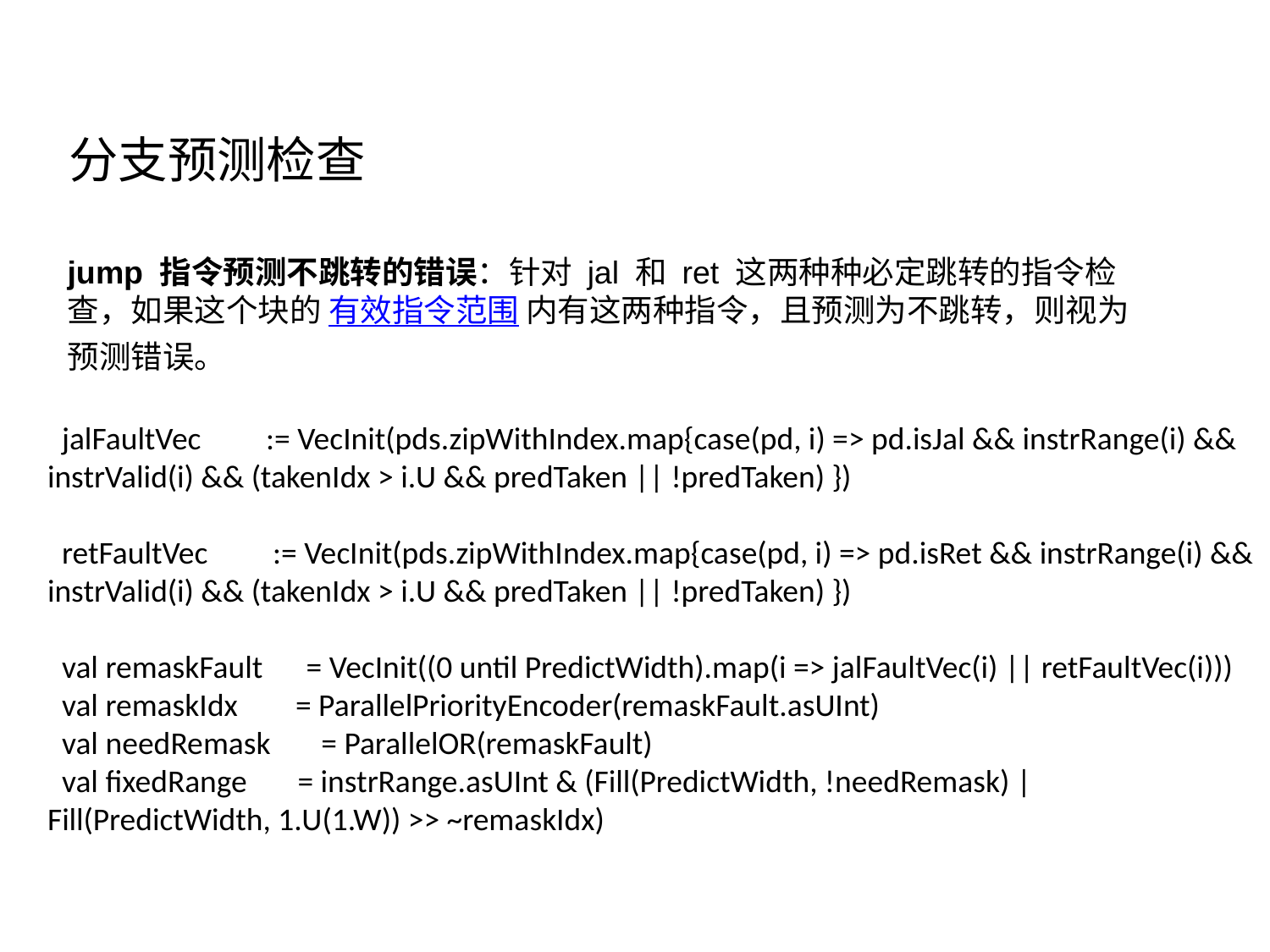

分支预测检查
jump 指令预测不跳转的错误：针对 jal 和 ret 这两种种必定跳转的指令检查，如果这个块的 有效指令范围 内有这两种指令，且预测为不跳转，则视为预测错误。

  jalFaultVec         := VecInit(pds.zipWithIndex.map{case(pd, i) => pd.isJal && instrRange(i) && instrValid(i) && (takenIdx > i.U && predTaken || !predTaken) })

  retFaultVec         := VecInit(pds.zipWithIndex.map{case(pd, i) => pd.isRet && instrRange(i) && instrValid(i) && (takenIdx > i.U && predTaken || !predTaken) })

  val remaskFault      = VecInit((0 until PredictWidth).map(i => jalFaultVec(i) || retFaultVec(i)))
  val remaskIdx        = ParallelPriorityEncoder(remaskFault.asUInt)
  val needRemask       = ParallelOR(remaskFault)
  val fixedRange       = instrRange.asUInt & (Fill(PredictWidth, !needRemask) | Fill(PredictWidth, 1.U(1.W)) >> ~remaskIdx)